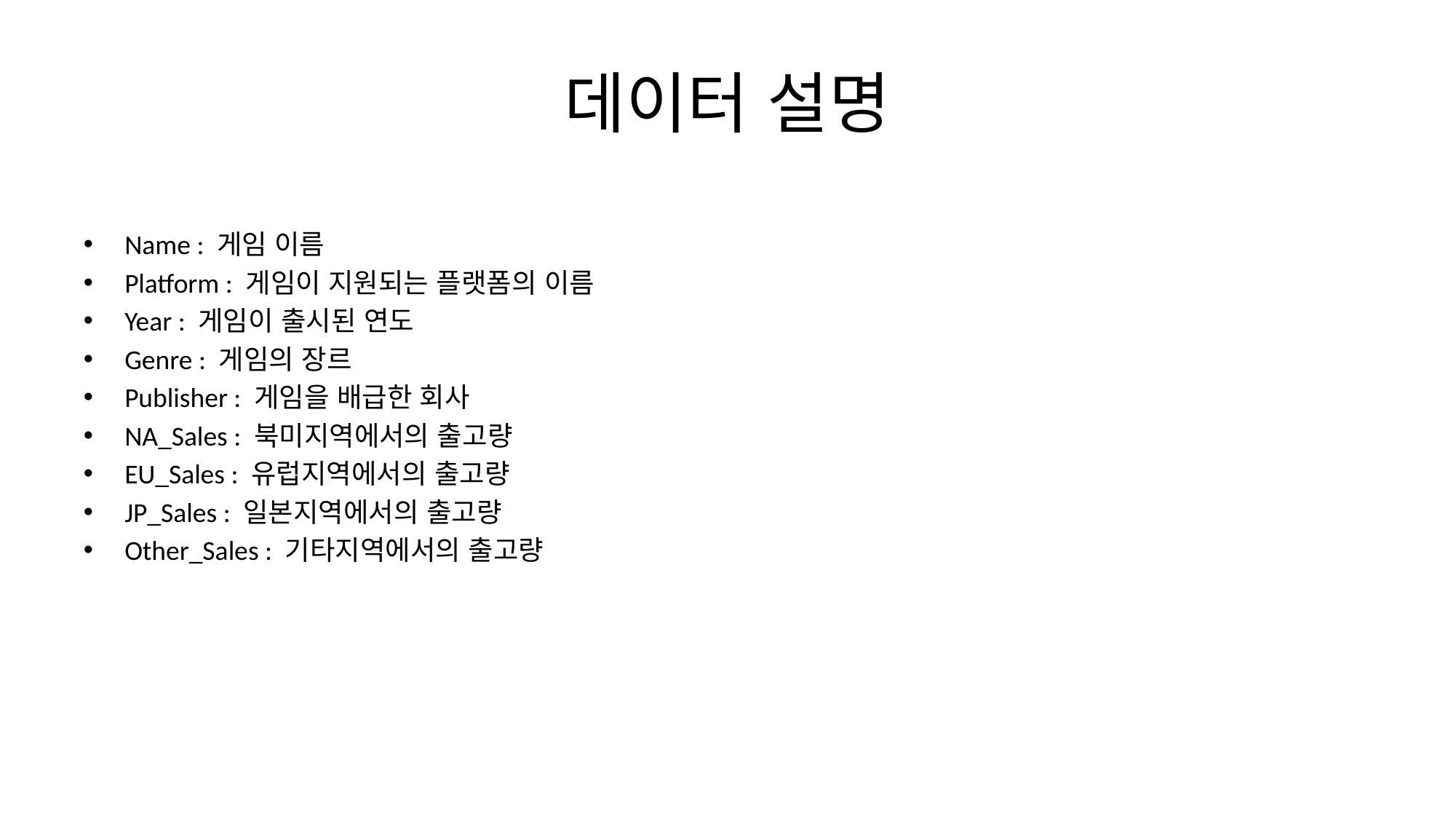

# 데이터 설명
Name : 게임 이름
Platform : 게임이 지원되는 플랫폼의 이름
Year : 게임이 출시된 연도
Genre : 게임의 장르
Publisher : 게임을 배급한 회사
NA_Sales : 북미지역에서의 출고량
EU_Sales : 유럽지역에서의 출고량
JP_Sales : 일본지역에서의 출고량
Other_Sales : 기타지역에서의 출고량